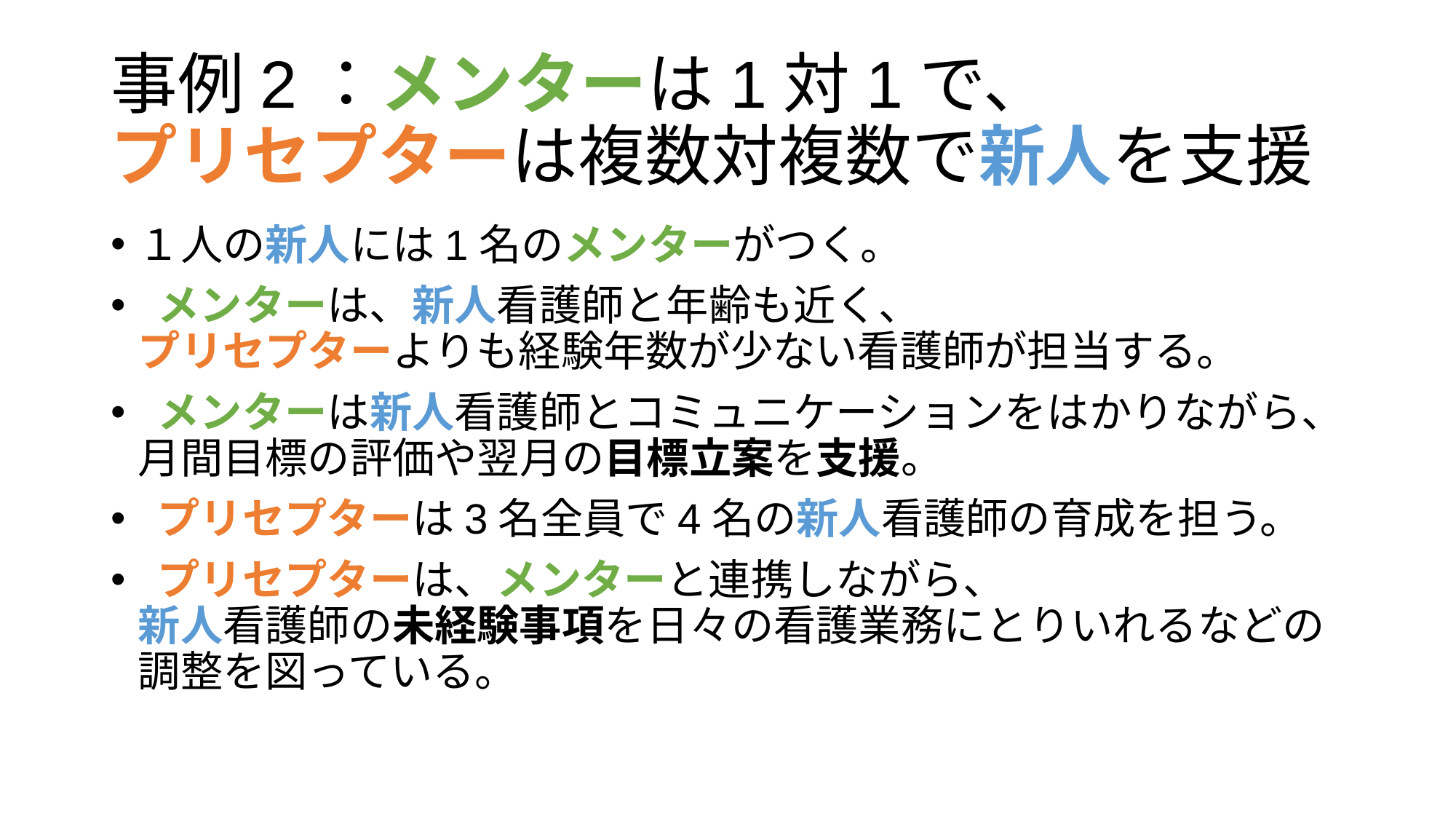

# 事例2：メンターは1対1で、 プリセプターは複数対複数で新人を支援
１人の新人には1名のメンターがつく。
 メンターは、新人看護師と年齢も近く、
プリセプターよりも経験年数が少ない看護師が担当する。
 メンターは新人看護師とコミュニケーションをはかりながら、月間目標の評価や翌月の目標立案を支援。
 プリセプターは3名全員で4名の新人看護師の育成を担う。
 プリセプターは、メンターと連携しながら、
新人看護師の未経験事項を日々の看護業務にとりいれるなどの調整を図っている。